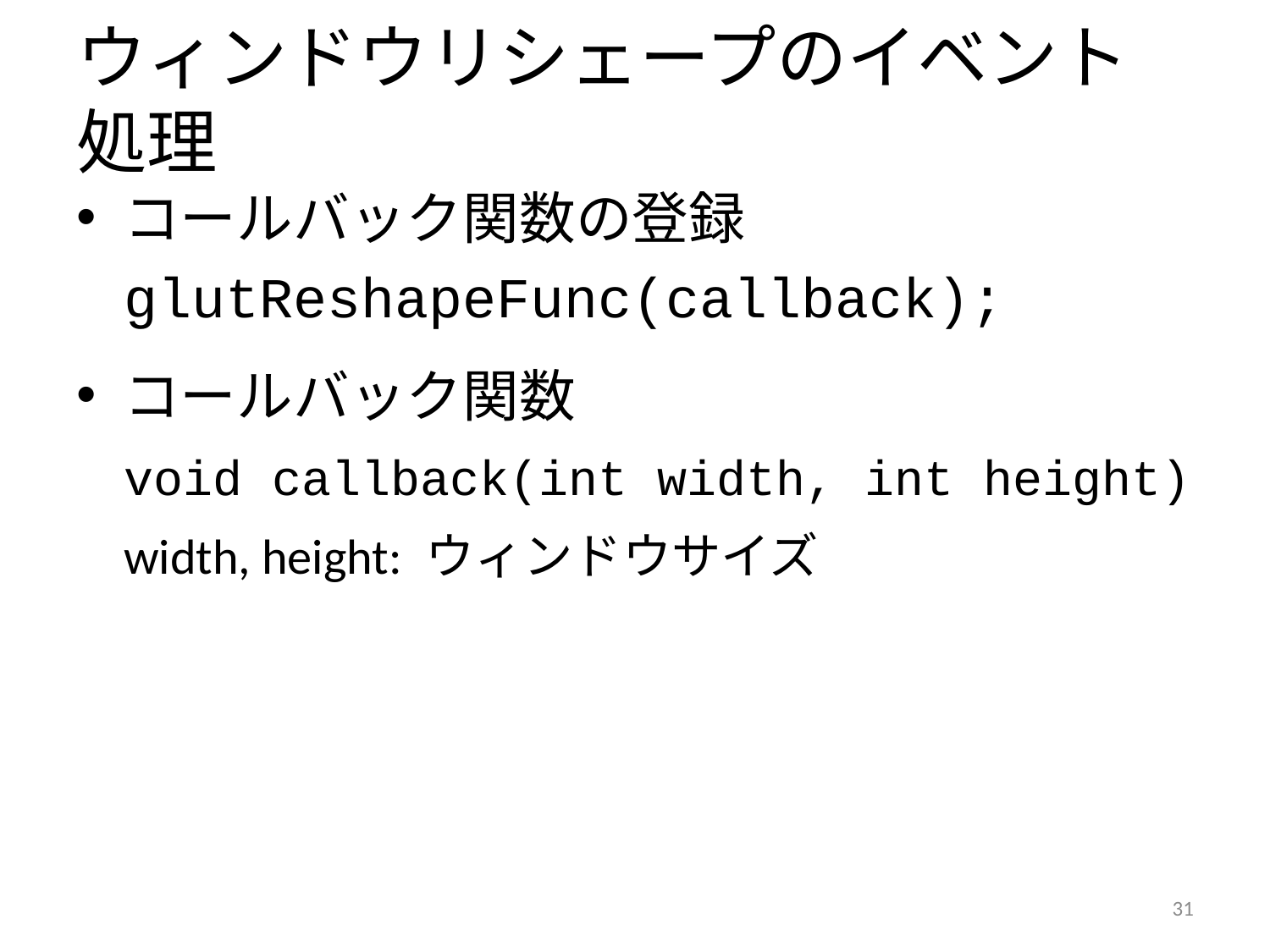

# ウィンドウリシェープのイベント処理
コールバック関数の登録
	glutReshapeFunc(callback);

コールバック関数
	void callback(int width, int height)
 	width, height: ウィンドウサイズ
31